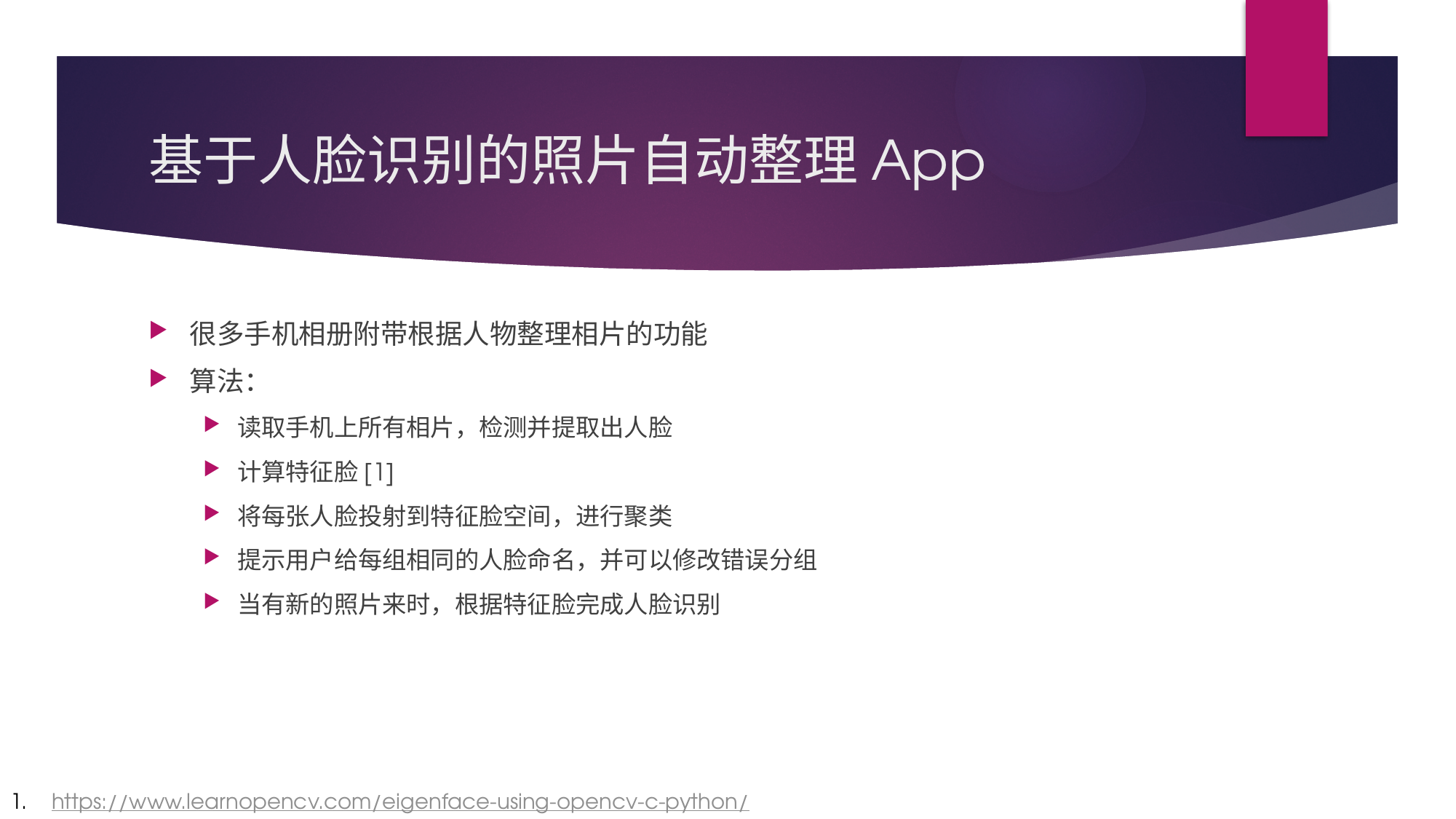

# 基于人脸识别的照片自动整理App
很多手机相册附带根据人物整理相片的功能
算法：
读取手机上所有相片，检测并提取出人脸
计算特征脸[1]
将每张人脸投射到特征脸空间，进行聚类
提示用户给每组相同的人脸命名，并可以修改错误分组
当有新的照片来时，根据特征脸完成人脸识别
https://www.learnopencv.com/eigenface-using-opencv-c-python/